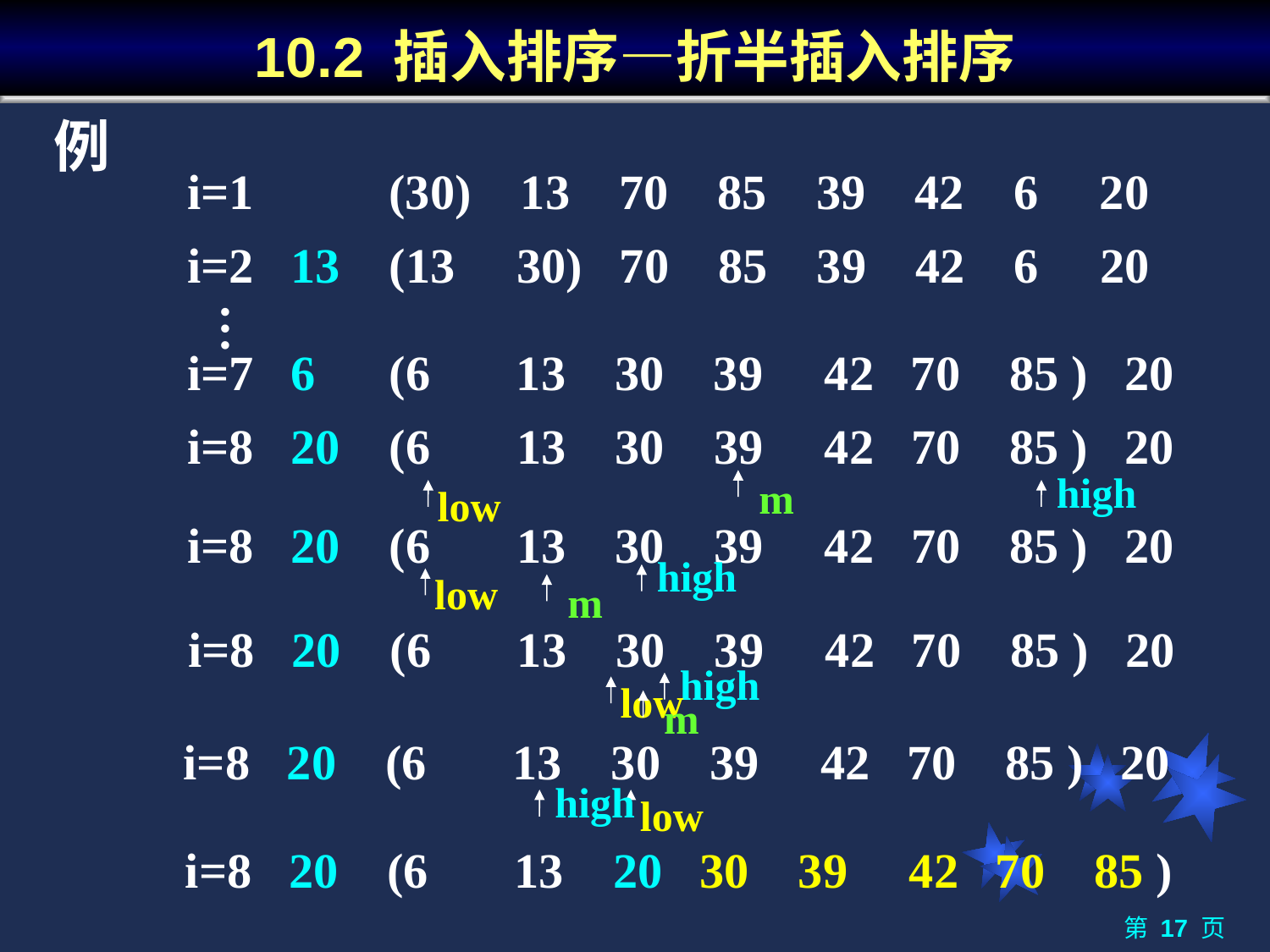

# 10.2 插入排序—折半插入排序
例
i=1           (30)    13    70    85    39    42    6     20
i=2   13    (13     30)   70    85    39    42    6     20
…
i=7   6      (6       13    30    39     42   70    85 )   20
i=8   20    (6       13    30    39     42   70    85 )   20
high

m

low

i=8   20    (6       13    30    39     42   70    85 )   20
high

low

m

i=8   20    (6       13    30    39     42   70    85 )   20
high

low

m

i=8   20    (6       13    30    39     42   70    85 )   20
high

low

i=8   20    (6       13    20   30    39     42   70    85 )
第 17 页